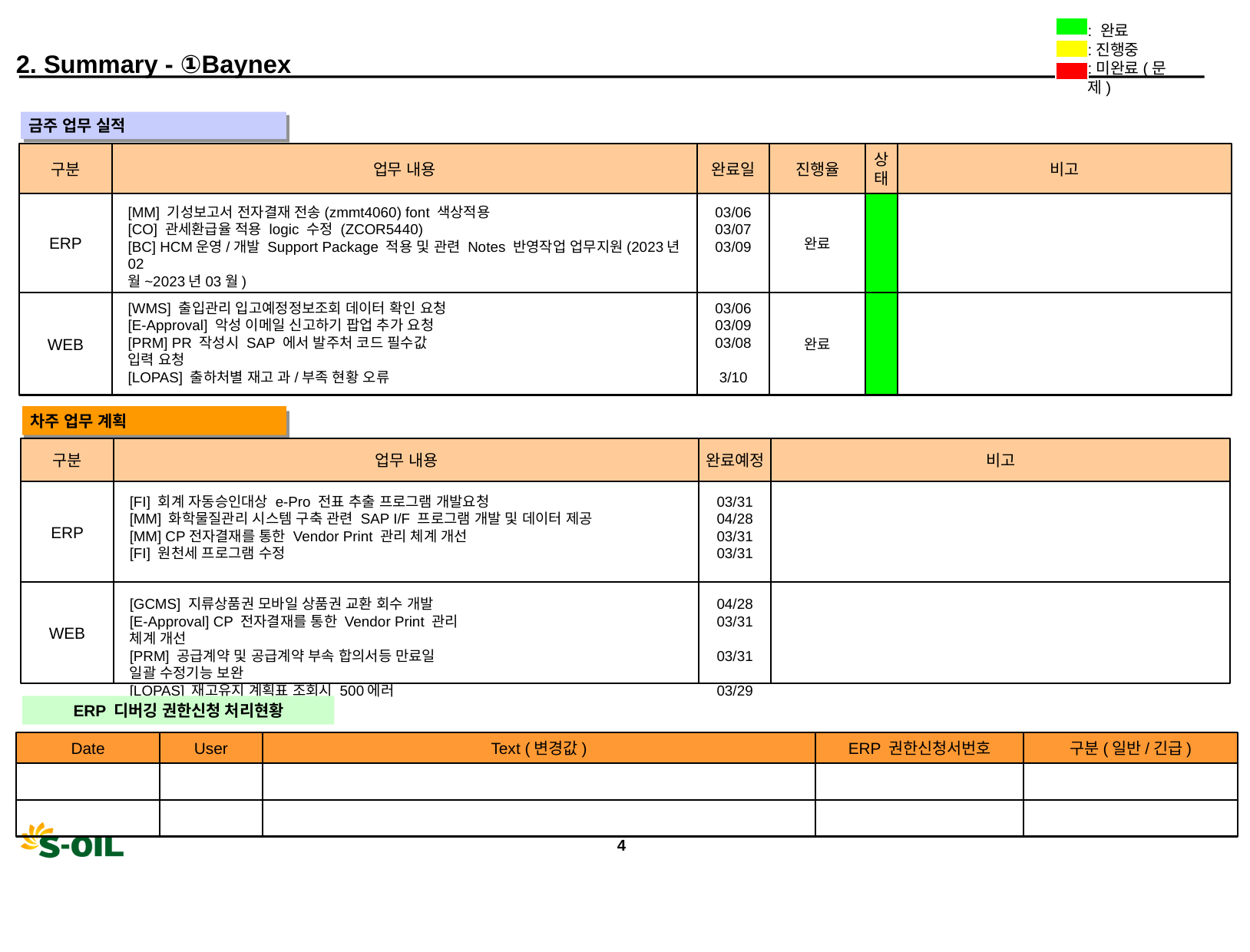

: 완료
:진행중
:미완료(문제)

2. Summary - ①Baynex

 금주 업무 실적
" "
구분
업무 내용
완료일
진행율
상
태
비고

ERP

완료

[MM] 기성보고서 전자결재 전송(zmmt4060) font 색상적용
[CO] 관세환급율 적용 logic 수정 (ZCOR5440)
[BC] HCM운영/개발 Support Package 적용 및 관련 Notes 반영작업 업무지원(2023년02
월~2023년03월)
03/06
03/07
03/09

WEB

완료

[WMS] 출입관리 입고예정정보조회 데이터 확인 요청
[E-Approval] 악성 이메일 신고하기 팝업 추가 요청
[PRM] PR 작성시 SAP 에서 발주처 코드 필수값
입력 요청
[LOPAS] 출하처별 재고 과/부족 현황 오류
03/06
03/09
03/08
3/10

 차주 업무 계획
" "
구분
업무 내용
완료예정
비고
ERP

[FI] 회계 자동승인대상 e-Pro 전표 추출 프로그램 개발요청
[MM] 화학물질관리 시스템 구축 관련 SAP I/F 프로그램 개발 및 데이터 제공
[MM] CP전자결재를 통한 Vendor Print 관리 체계 개선
[FI] 원천세 프로그램 수정
03/31
04/28
03/31
03/31

WEB

[GCMS] 지류상품권 모바일 상품권 교환 회수 개발
[E-Approval] CP 전자결재를 통한 Vendor Print 관리
체계 개선
[PRM] 공급계약 및 공급계약 부속 합의서등 만료일
일괄 수정기능 보완
[LOPAS] 재고유지 계획표 조회시 500에러
04/28
03/31
03/31
03/29

ERP 디버깅 권한신청 처리현황
Date
User
Text (변경값)
ERP 권한신청서번호
구분(일반/긴급)